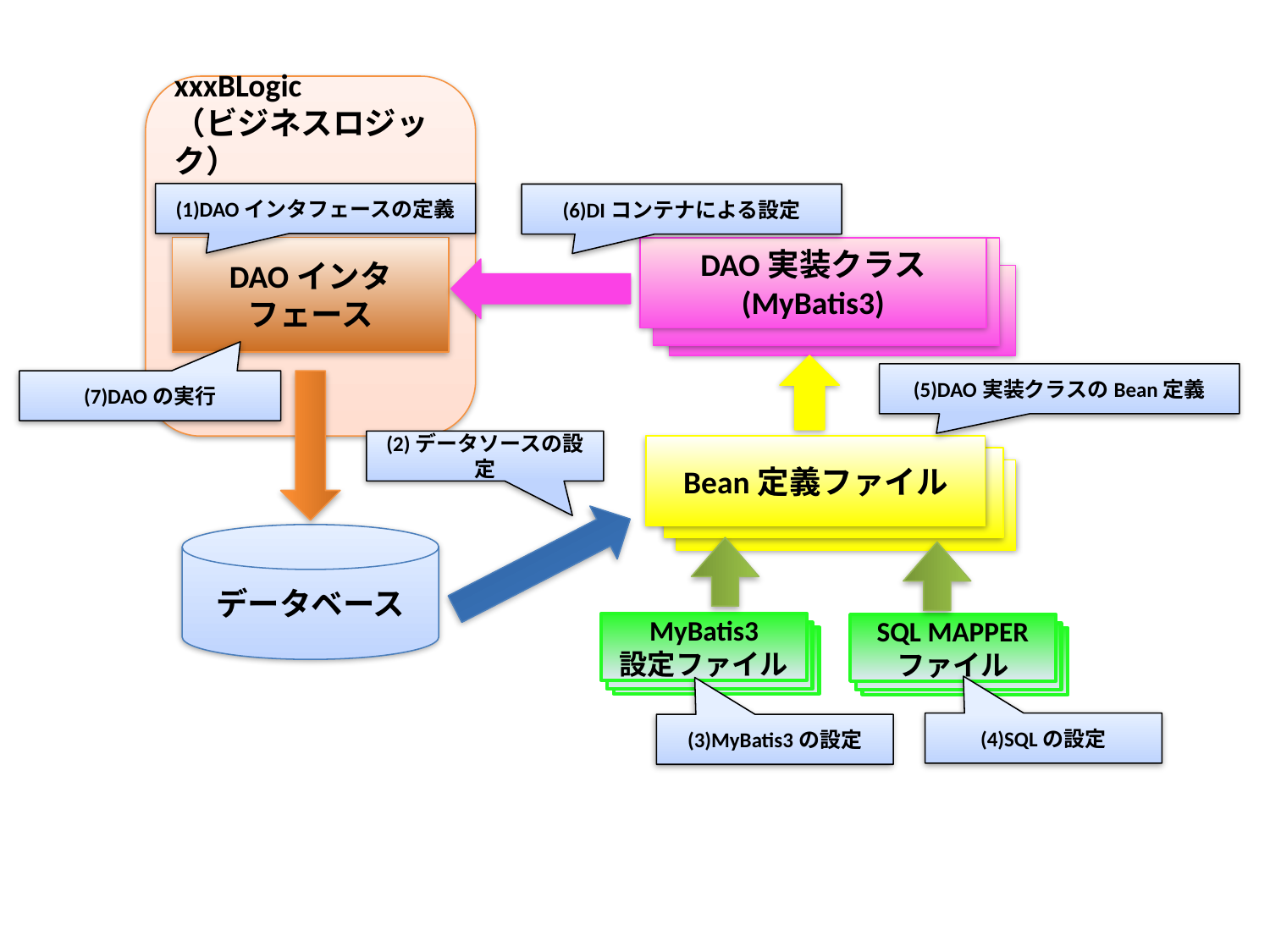

xxxBLogic
（ビジネスロジック）

(1)DAOインタフェースの定義
(6)DIコンテナによる設定
DAOインタフェース
DAO実装クラス
(MyBatis3)

(5)DAO実装クラスのBean定義
(7)DAOの実行

(2)データソースの設定
Bean定義ファイル

データベース

MyBatis3
設定ファイル

SQL MAPPER
ファイル

(4)SQLの設定
(3)MyBatis3の設定